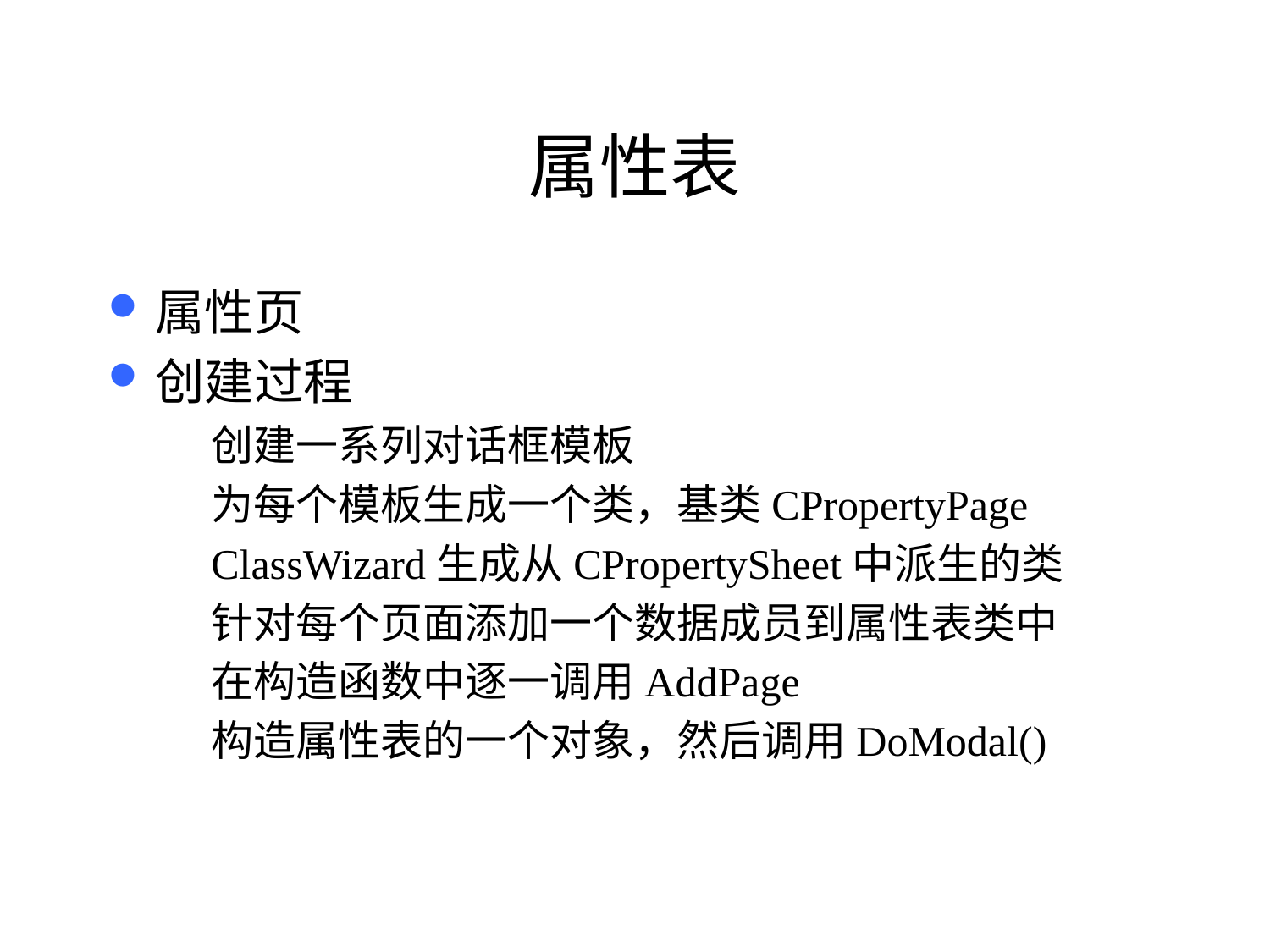

# 属性表
属性页
创建过程
创建一系列对话框模板
为每个模板生成一个类，基类CPropertyPage
ClassWizard生成从CPropertySheet中派生的类
针对每个页面添加一个数据成员到属性表类中
在构造函数中逐一调用AddPage
构造属性表的一个对象，然后调用DoModal()
103